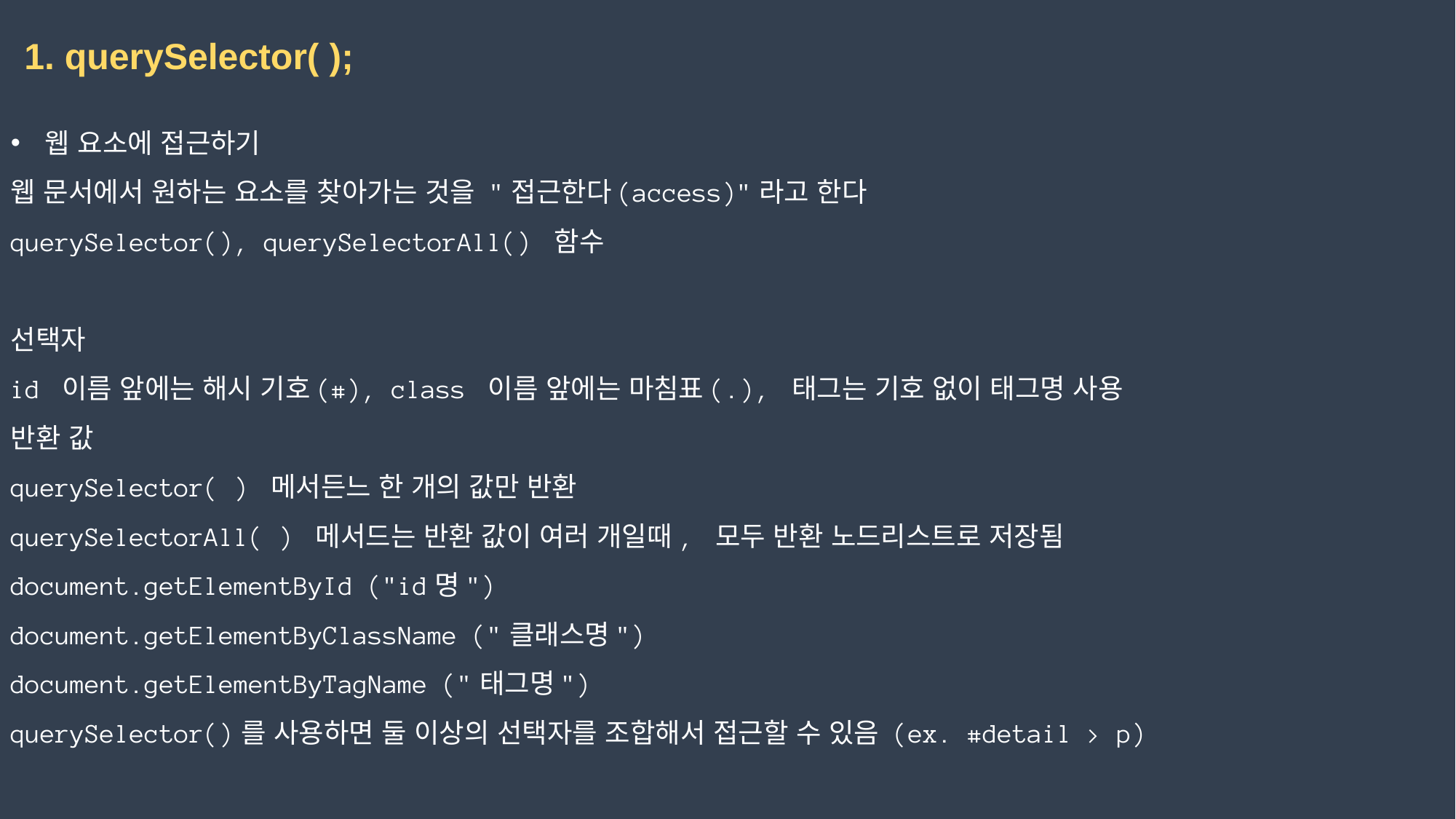

1. querySelector( );
웹 요소에 접근하기
웹 문서에서 원하는 요소를 찾아가는 것을 "접근한다(access)"라고 한다
querySelector(), querySelectorAll() 함수

선택자
id 이름 앞에는 해시 기호(#), class 이름 앞에는 마침표(.), 태그는 기호 없이 태그명 사용
반환 값
querySelector( ) 메서든느 한 개의 값만 반환
querySelectorAll( ) 메서드는 반환 값이 여러 개일때, 모두 반환 노드리스트로 저장됨
document.getElementById ("id명")
document.getElementByClassName ("클래스명")
document.getElementByTagName ("태그명")
querySelector()를 사용하면 둘 이상의 선택자를 조합해서 접근할 수 있음 (ex. #detail > p)
2023-03-14
권민지